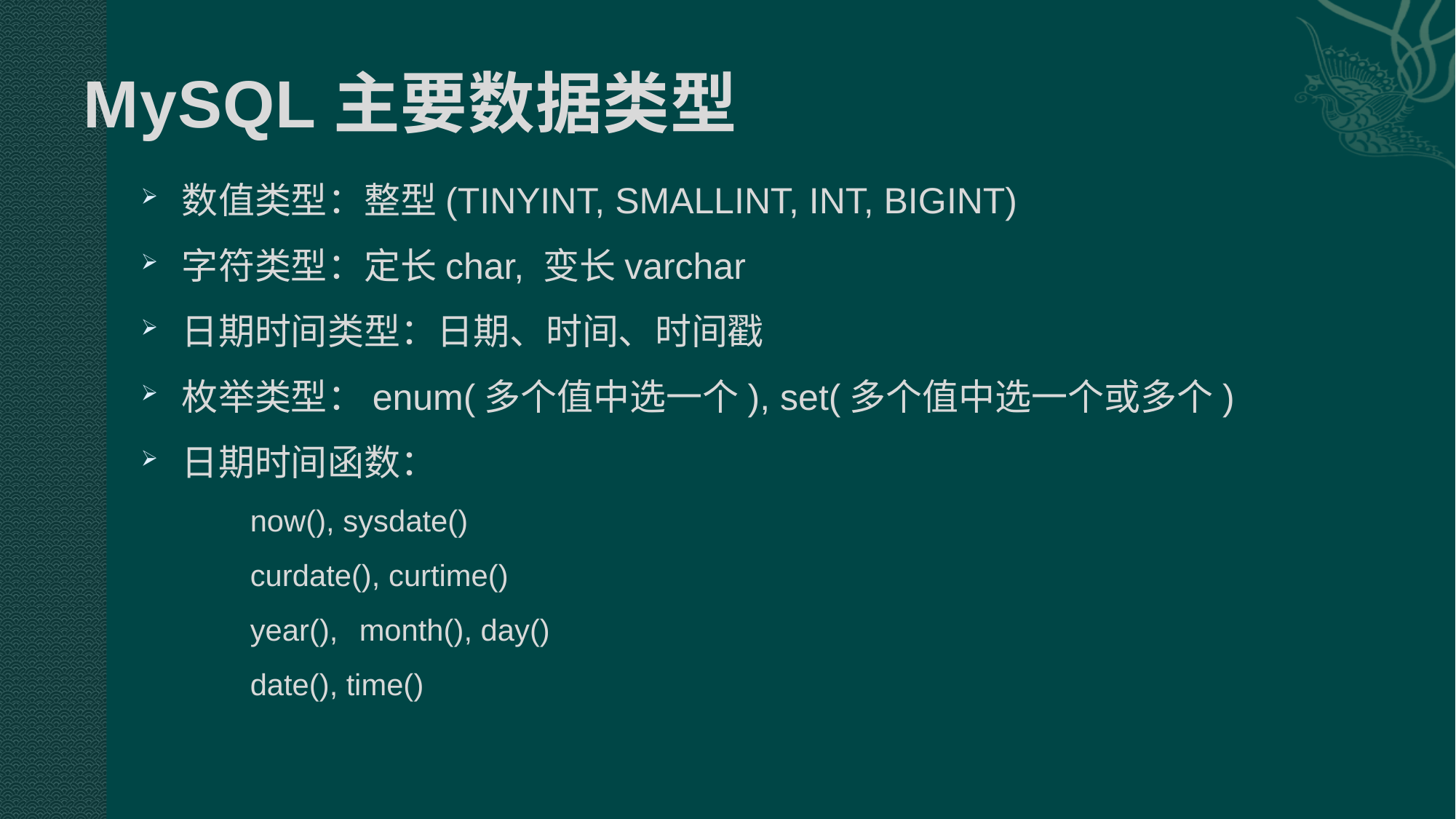

# MySQL主要数据类型
数值类型：整型(TINYINT, SMALLINT, INT, BIGINT)
字符类型：定长char, 变长varchar
日期时间类型：日期、时间、时间戳
枚举类型：enum(多个值中选一个), set(多个值中选一个或多个)
日期时间函数：
	now(), sysdate()
	curdate(), curtime()
	year(),	month(), day()
	date(), time()